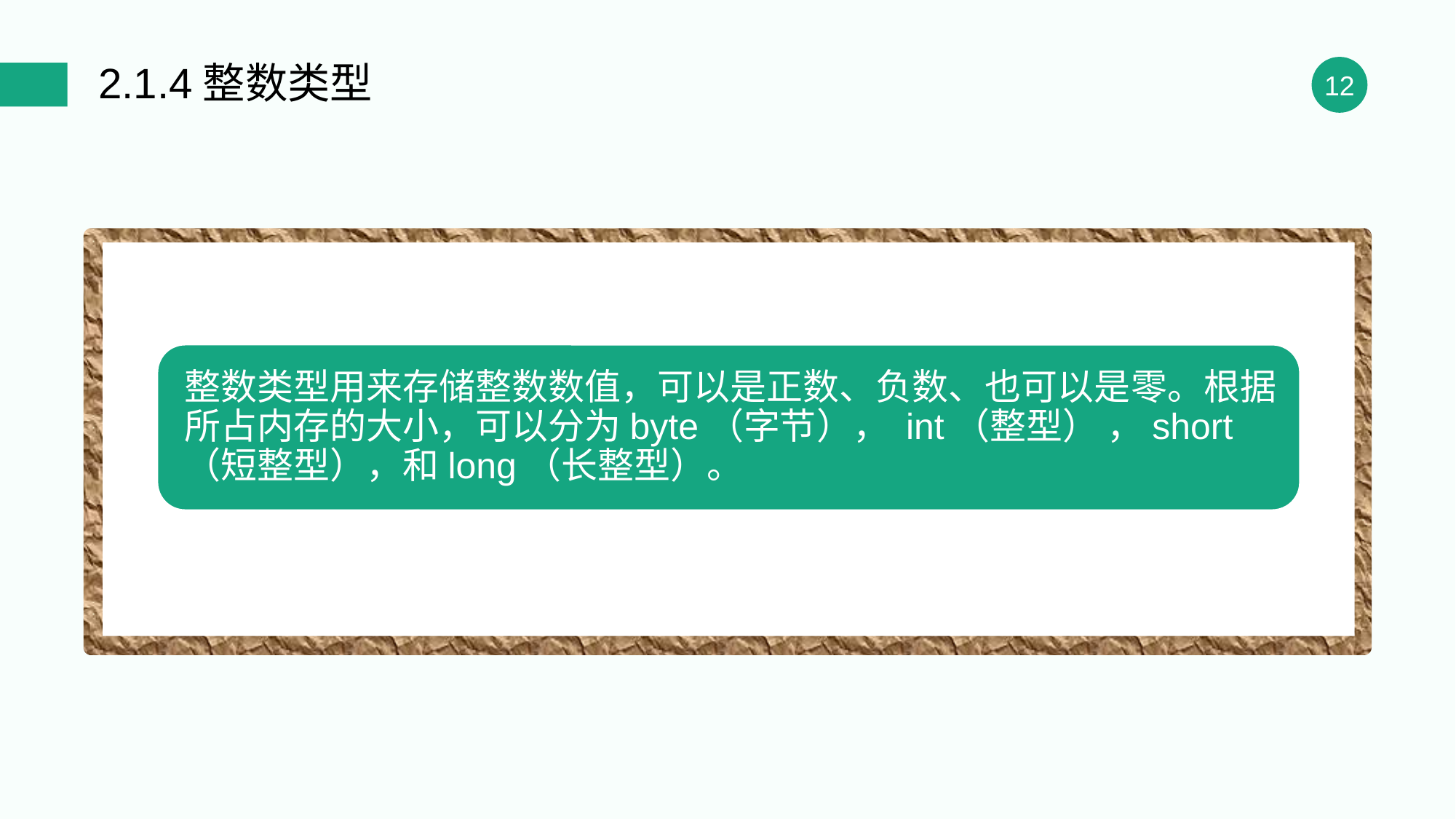

2.1.4整数类型

整数类型用来存储整数数值，可以是正数、负数、也可以是零。根据所占内存的大小，可以分为byte（字节）， int（整型） ，short（短整型），和long（长整型）。